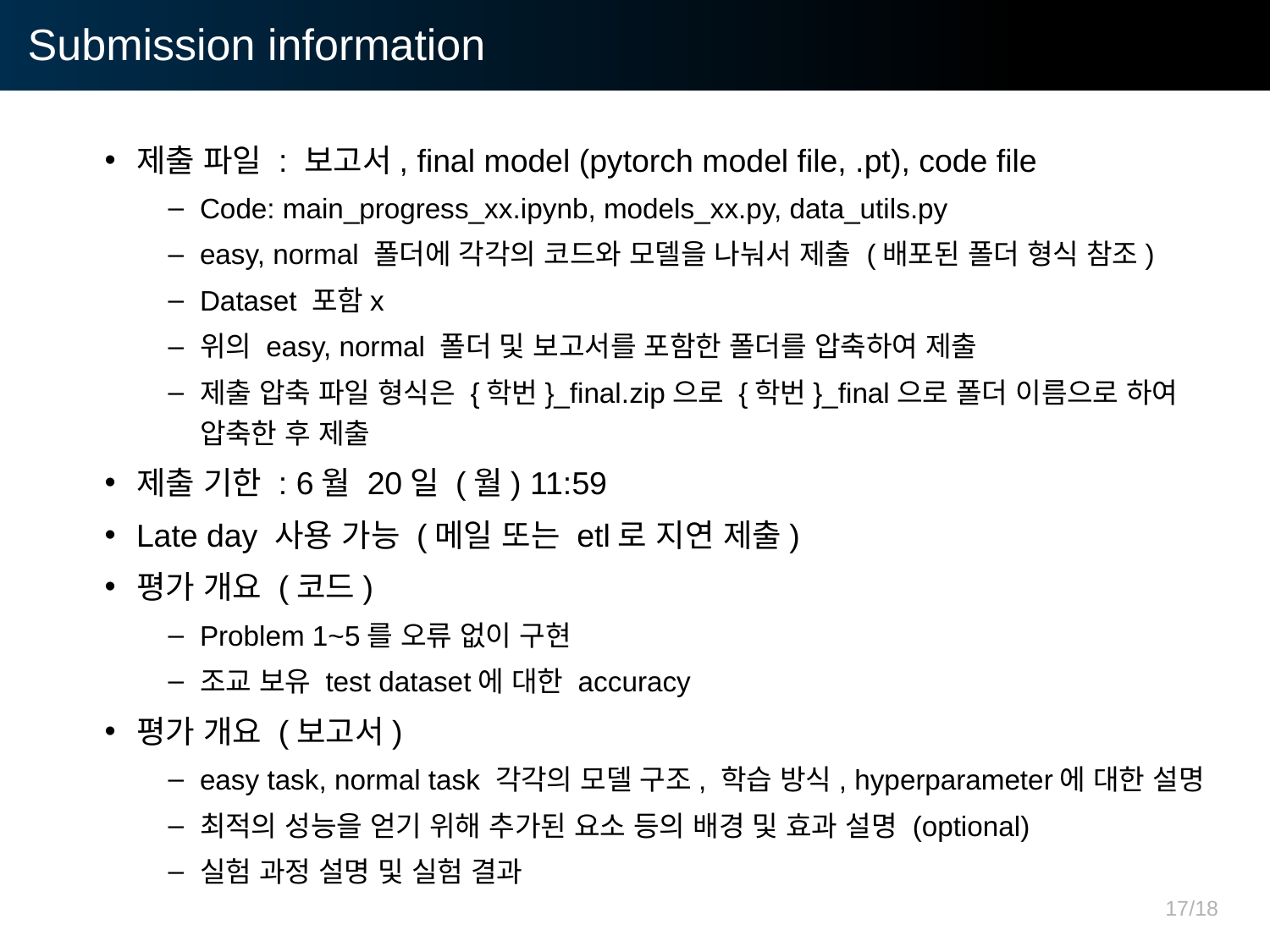

# Submission information
제출 파일 : 보고서, final model (pytorch model file, .pt), code file
Code: main_progress_xx.ipynb, models_xx.py, data_utils.py
easy, normal 폴더에 각각의 코드와 모델을 나눠서 제출 (배포된 폴더 형식 참조)
Dataset 포함x
위의 easy, normal 폴더 및 보고서를 포함한 폴더를 압축하여 제출
제출 압축 파일 형식은 {학번}_final.zip으로 {학번}_final으로 폴더 이름으로 하여 압축한 후 제출
제출 기한 : 6월 20일 (월) 11:59
Late day 사용 가능 (메일 또는 etl로 지연 제출)
평가 개요 (코드)
Problem 1~5를 오류 없이 구현
조교 보유 test dataset에 대한 accuracy
평가 개요 (보고서)
easy task, normal task 각각의 모델 구조, 학습 방식, hyperparameter에 대한 설명
최적의 성능을 얻기 위해 추가된 요소 등의 배경 및 효과 설명 (optional)
실험 과정 설명 및 실험 결과

17/18